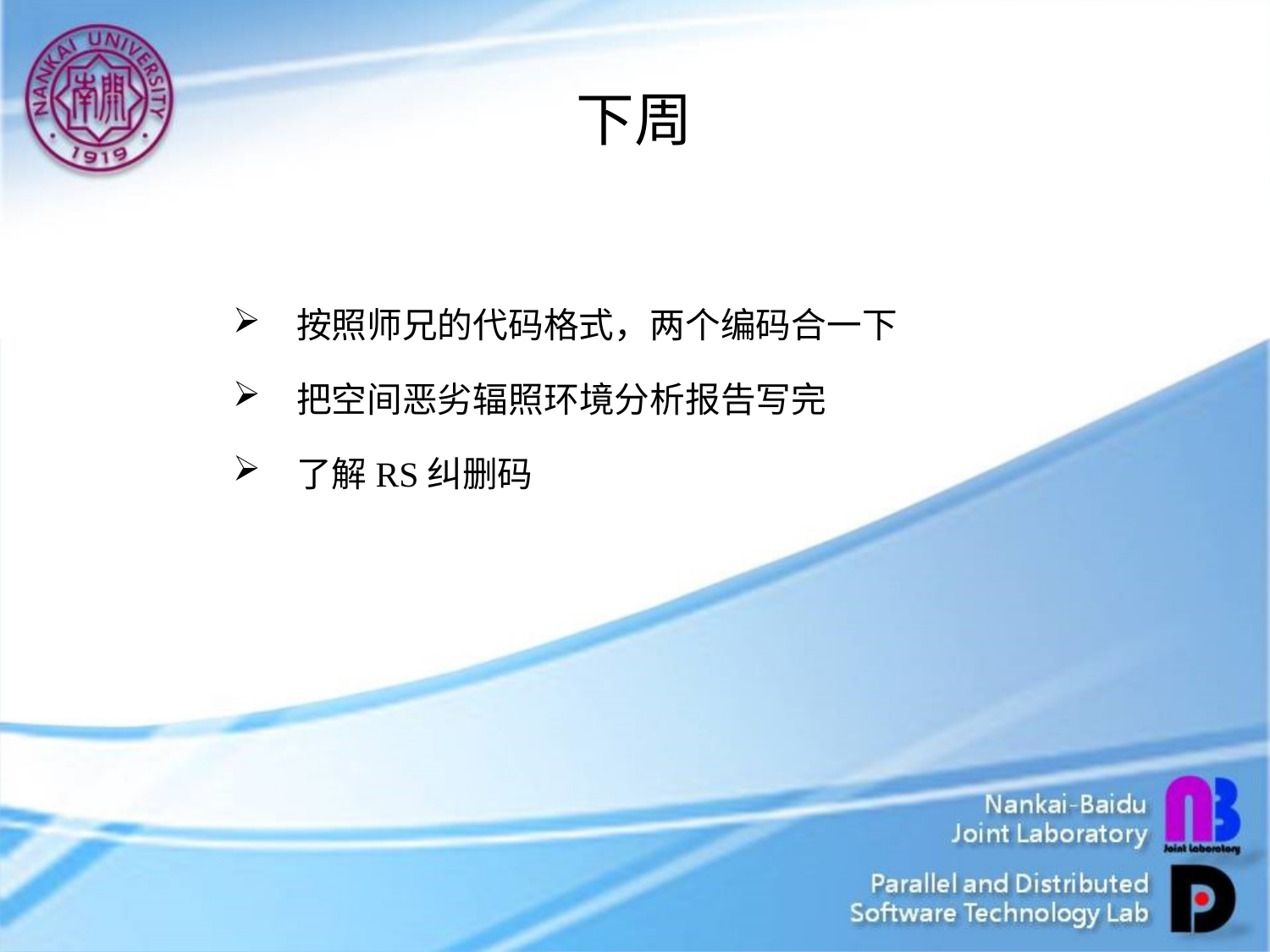

# 下周
按照师兄的代码格式，两个编码合一下
把空间恶劣辐照环境分析报告写完
了解RS纠删码